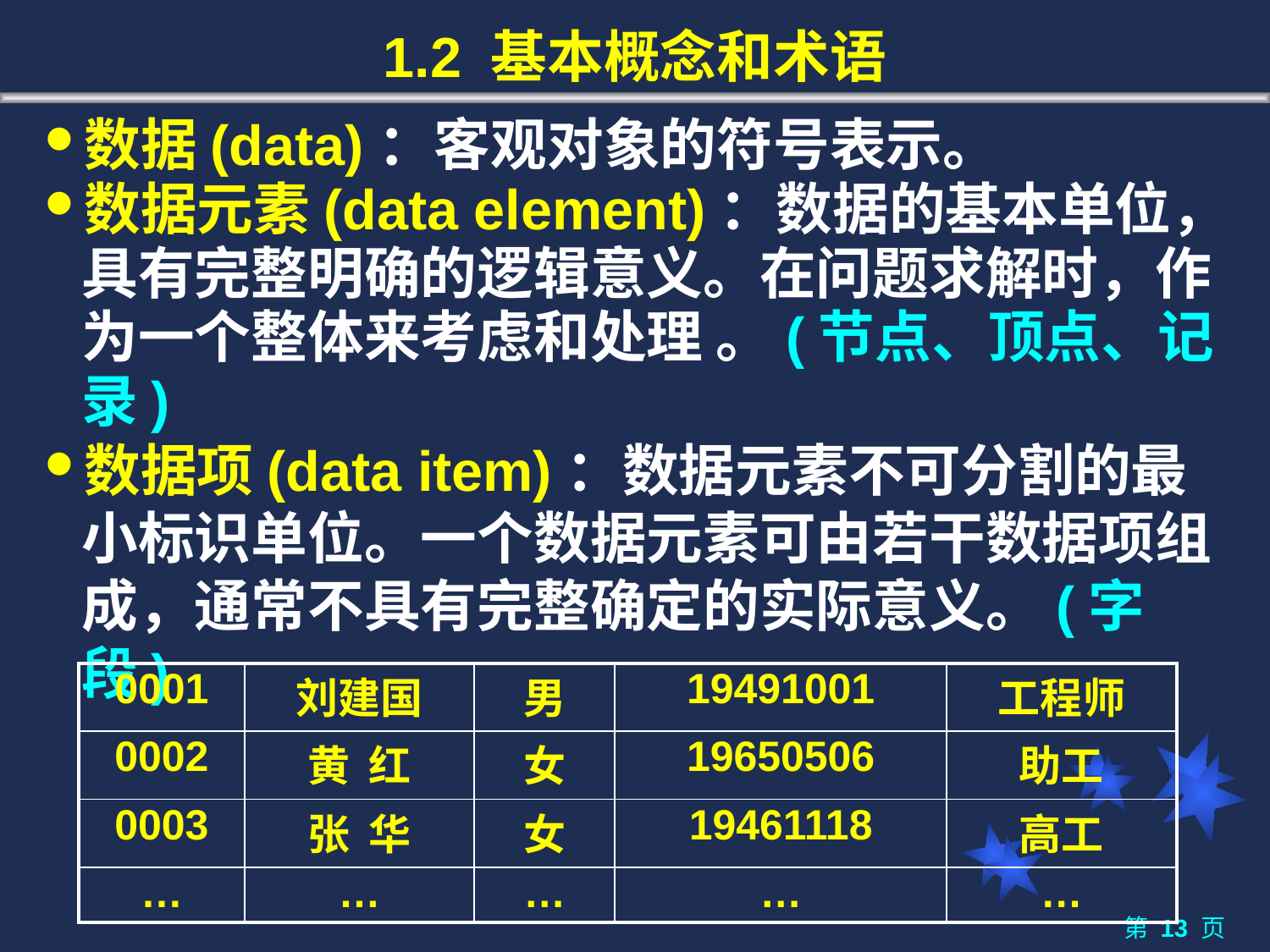

# 1.2 基本概念和术语
数据(data)：客观对象的符号表示。
数据元素(data element)：数据的基本单位，具有完整明确的逻辑意义。在问题求解时，作为一个整体来考虑和处理 。(节点、顶点、记录)
数据项(data item)：数据元素不可分割的最小标识单位。一个数据元素可由若干数据项组成，通常不具有完整确定的实际意义。(字段)
| 0001 | 刘建国 | 男 | 19491001 | 工程师 |
| --- | --- | --- | --- | --- |
| 0002 | 黄 红 | 女 | 19650506 | 助工 |
| 0003 | 张 华 | 女 | 19461118 | 高工 |
| … | … | … | … | … |
第 13 页